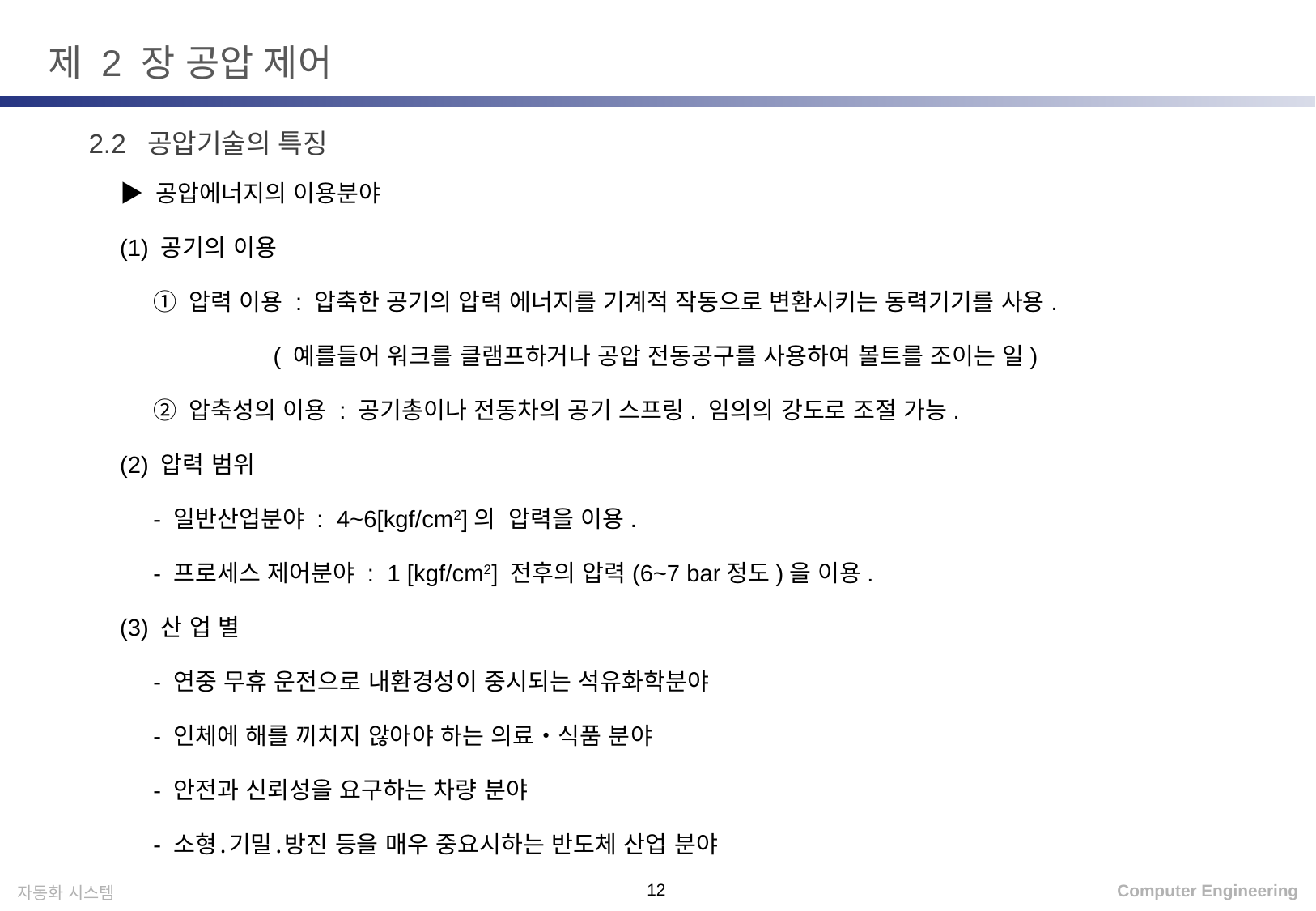

제 2 장 공압 제어
2.2  공압기술의 특징
▶ 공압에너지의 이용분야
(1) 공기의 이용
     ① 압력 이용 : 압축한 공기의 압력 에너지를 기계적 작동으로 변환시키는 동력기기를 사용.
                       ( 예를들어 워크를 클램프하거나 공압 전동공구를 사용하여 볼트를 조이는 일)
     ② 압축성의 이용 : 공기총이나 전동차의 공기 스프링. 임의의 강도로 조절 가능.
(2) 압력 범위
     - 일반산업분야 :  4~6[kgf/cm2]의  압력을 이용.
     - 프로세스 제어분야 :  1 [kgf/cm2] 전후의 압력(6~7 bar정도)을 이용.
(3) 산 업 별
     - 연중 무휴 운전으로 내환경성이 중시되는 석유화학분야
     - 인체에 해를 끼치지 않아야 하는 의료‧식품 분야
     - 안전과 신뢰성을 요구하는 차량 분야
     - 소형․기밀․방진 등을 매우 중요시하는 반도체 산업 분야